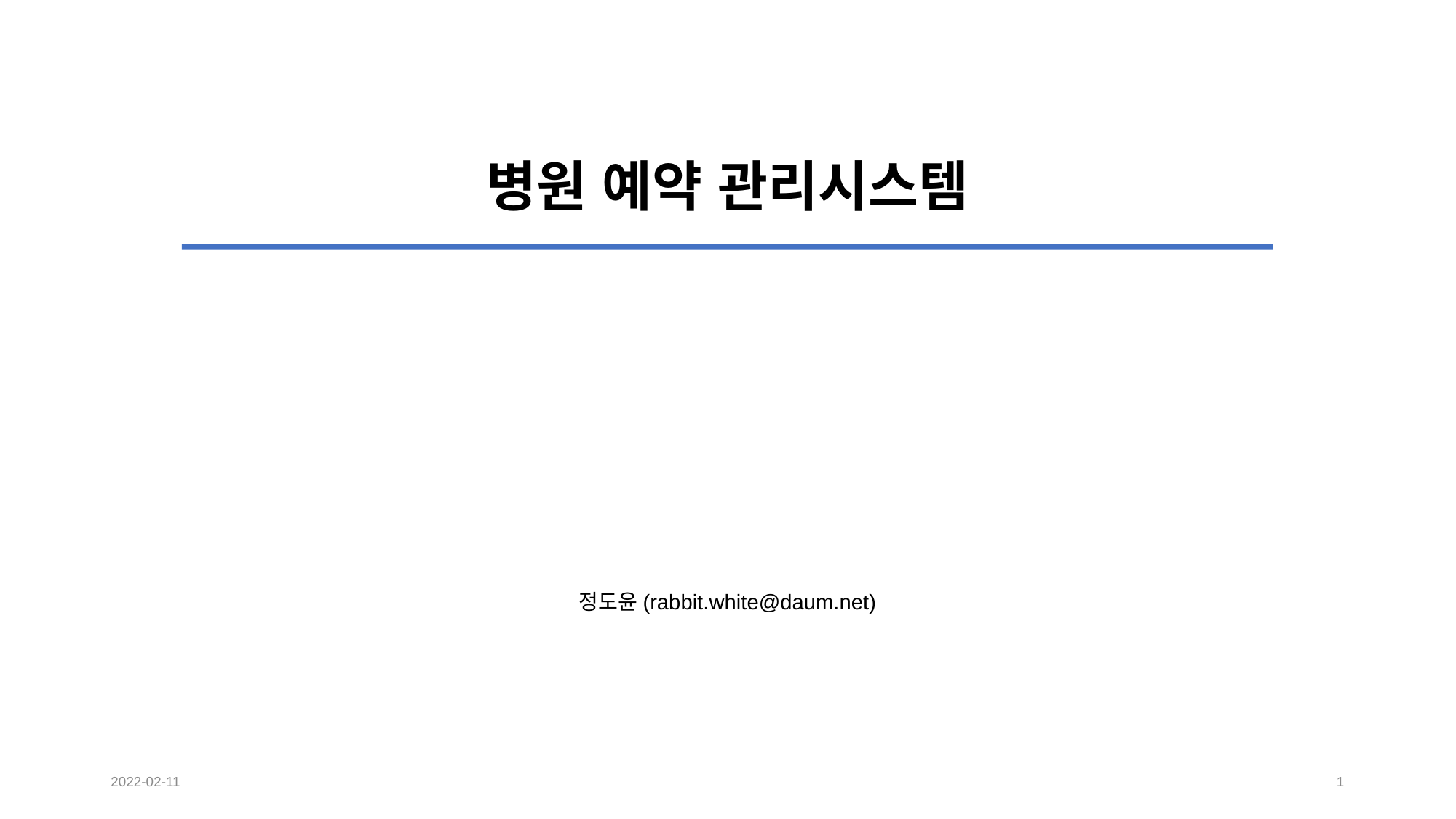

# 병원 예약 관리시스템
정도윤(rabbit.white@daum.net)
2022-02-11
1